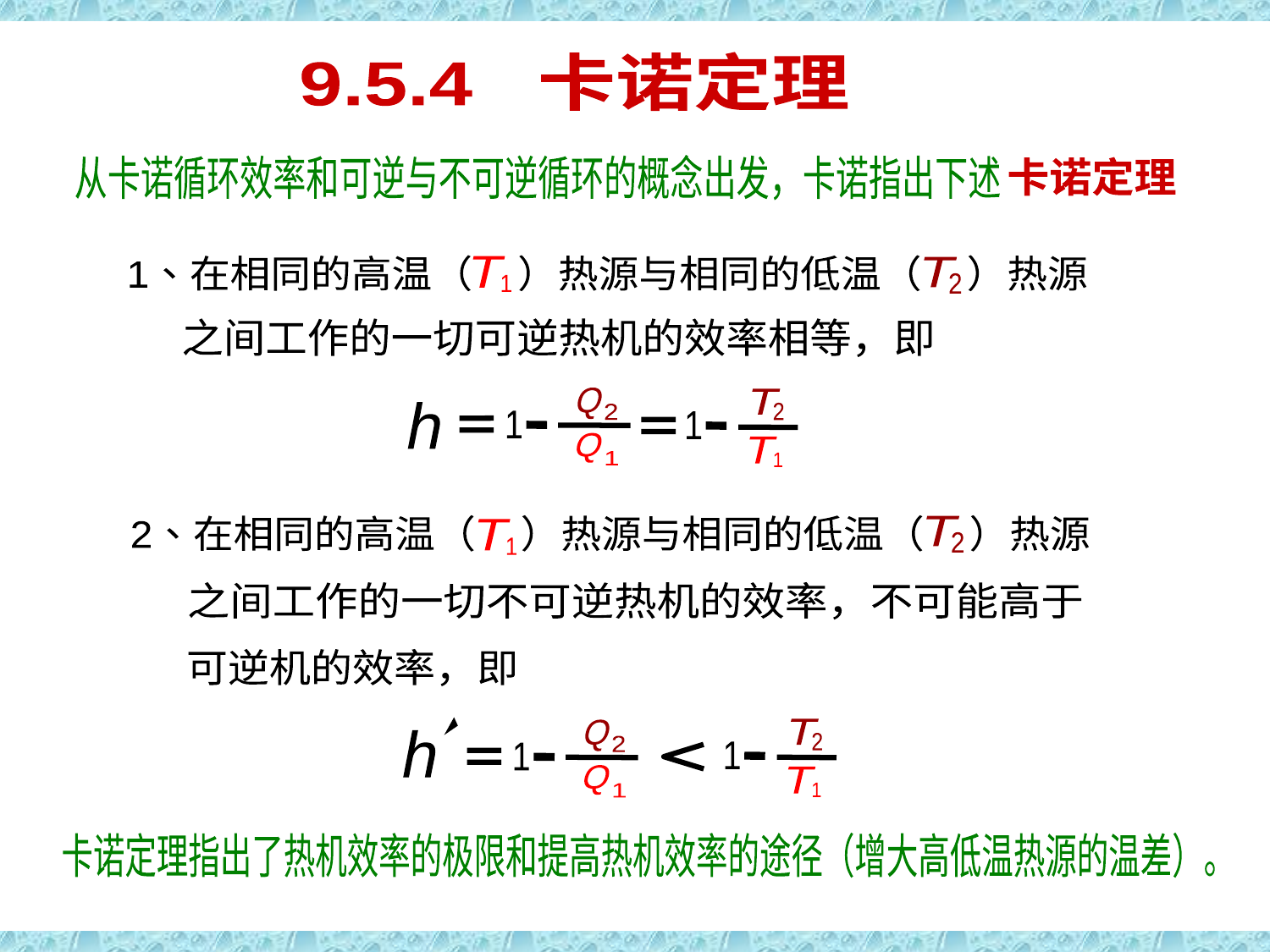

卡诺定理
9.5.4   卡诺定理
从卡诺循环效率和可逆与不可逆循环的概念出发，卡诺指出下述
卡诺定理
1、在相同的高温（    ）热源与相同的低温（    ）热源
T
1
T
2
之间工作的一切可逆热机的效率相等，即
Q
2

Q
1
T
2
η
1

1

T
1
2、在相同的高温（    ）热源与相同的低温（    ）热源
T
2
T
1
之间工作的一切不可逆热机的效率，不可能高于
可逆机的效率，即

η
T
2
1

T
1
Q
2

Q
1
1

卡诺定理指出了热机效率的极限和提高热机效率的途径（增大高低温热源的温差）。